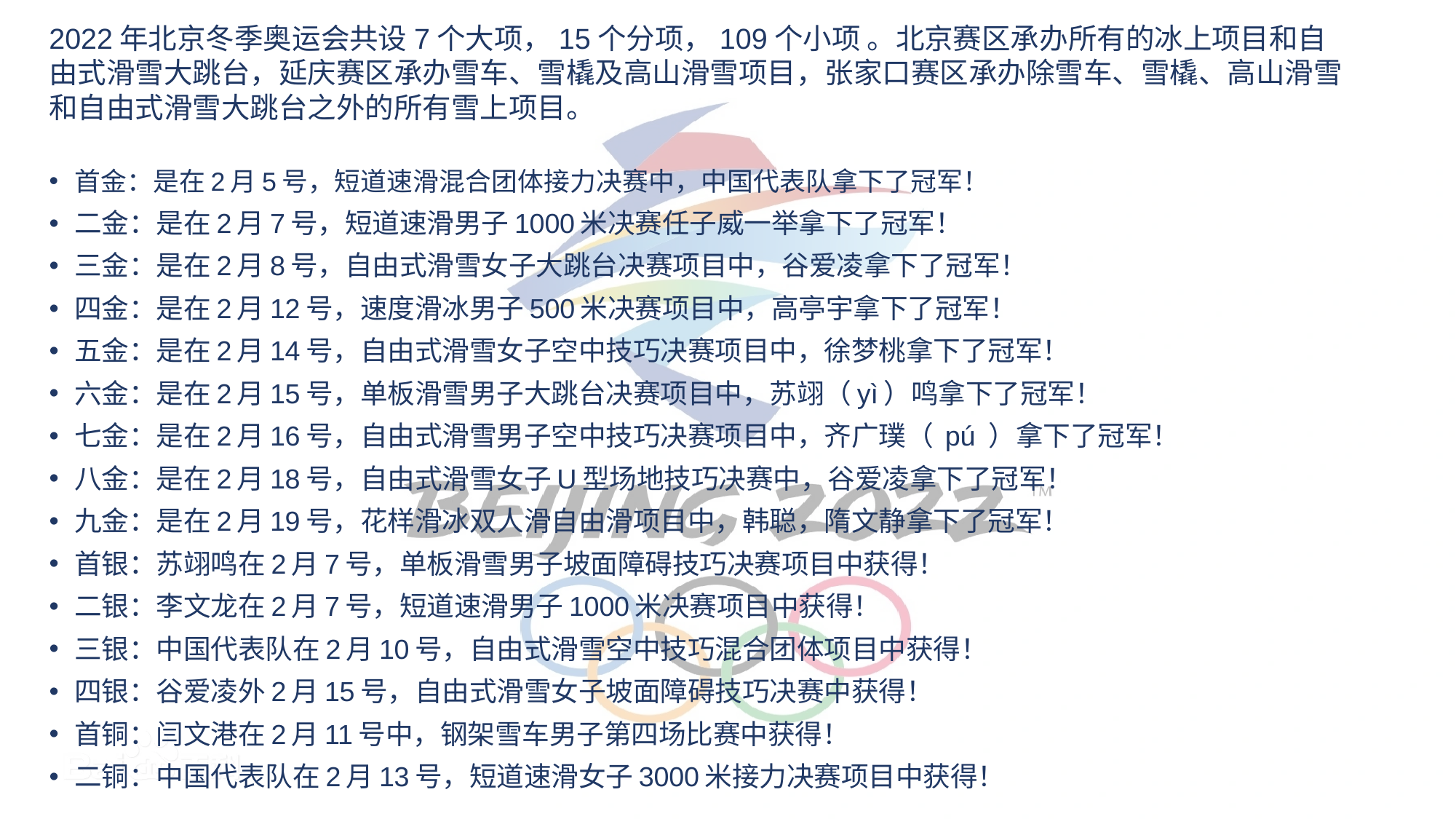

2022年北京冬季奥运会共设7个大项，15个分项，109个小项 。北京赛区承办所有的冰上项目和自由式滑雪大跳台，延庆赛区承办雪车、雪橇及高山滑雪项目，张家口赛区承办除雪车、雪橇、高山滑雪和自由式滑雪大跳台之外的所有雪上项目。
首金：是在2月5号，短道速滑混合团体接力决赛中，中国代表队拿下了冠军！
二金：是在2月7号，短道速滑男子1000米决赛任子威一举拿下了冠军！
三金：是在2月8号，自由式滑雪女子大跳台决赛项目中，谷爱凌拿下了冠军！
四金：是在2月12号，速度滑冰男子500米决赛项目中，高亭宇拿下了冠军！
五金：是在2月14号，自由式滑雪女子空中技巧决赛项目中，徐梦桃拿下了冠军！
六金：是在2月15号，单板滑雪男子大跳台决赛项目中，苏翊（yì）鸣拿下了冠军！
七金：是在2月16号，自由式滑雪男子空中技巧决赛项目中，齐广璞（ pú ）拿下了冠军！
八金：是在2月18号，自由式滑雪女子U型场地技巧决赛中，谷爱凌拿下了冠军！
九金：是在2月19号，花样滑冰双人滑自由滑项目中，韩聪，隋文静拿下了冠军！
首银：苏翊鸣在2月7号，单板滑雪男子坡面障碍技巧决赛项目中获得！
二银：李文龙在2月7号，短道速滑男子1000米决赛项目中获得！
三银：中国代表队在2月10号，自由式滑雪空中技巧混合团体项目中获得！
四银：谷爱凌外2月15号，自由式滑雪女子坡面障碍技巧决赛中获得！
首铜：闫文港在2月11号中，钢架雪车男子第四场比赛中获得！
二铜：中国代表队在2月13号，短道速滑女子3000米接力决赛项目中获得！